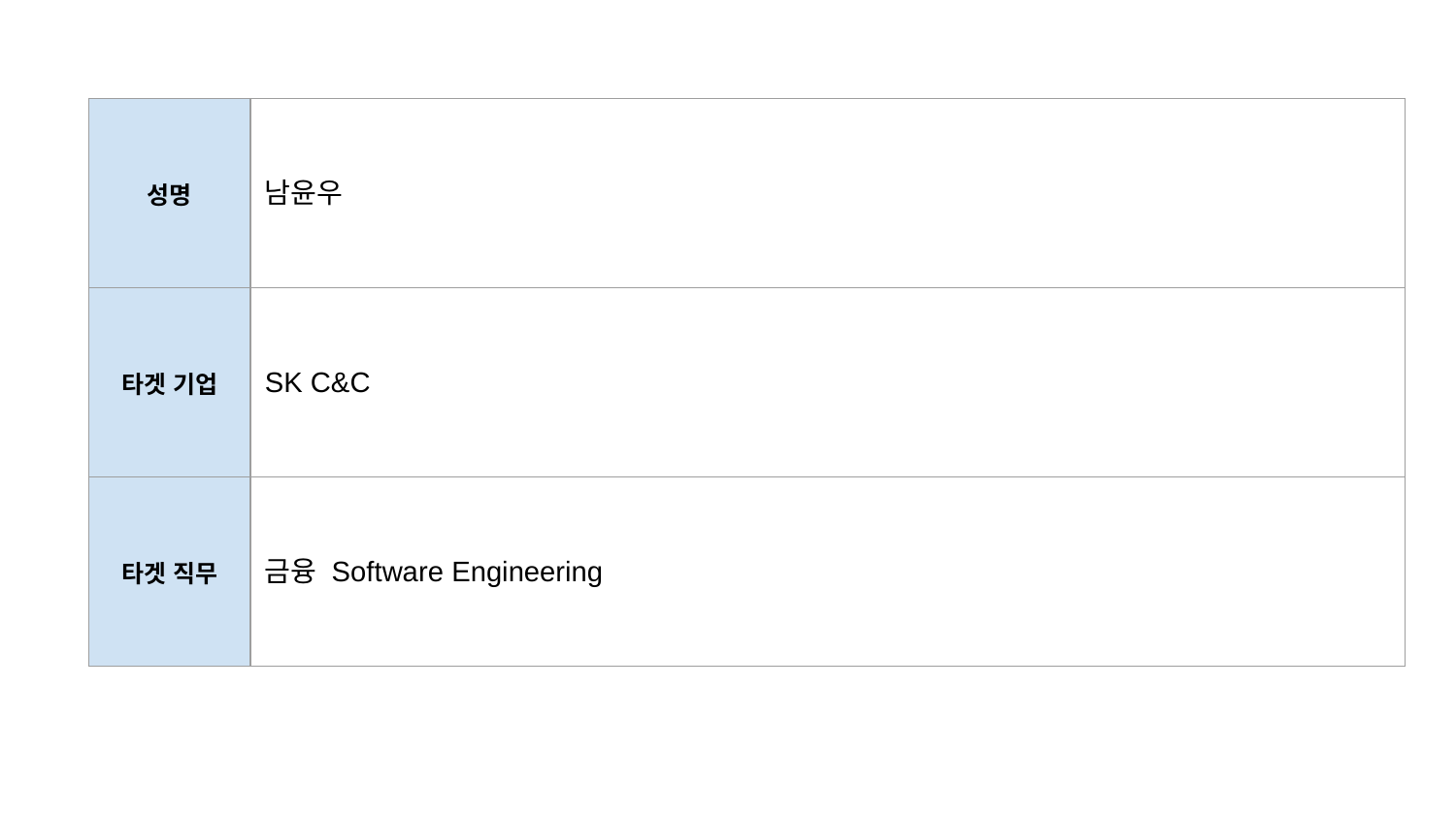

| 성명 | 남윤우 |  |
| --- | --- | --- |
| 타겟 기업 | SK C&C |  |
| 타겟 직무 | 금융 Software Engineering |  |